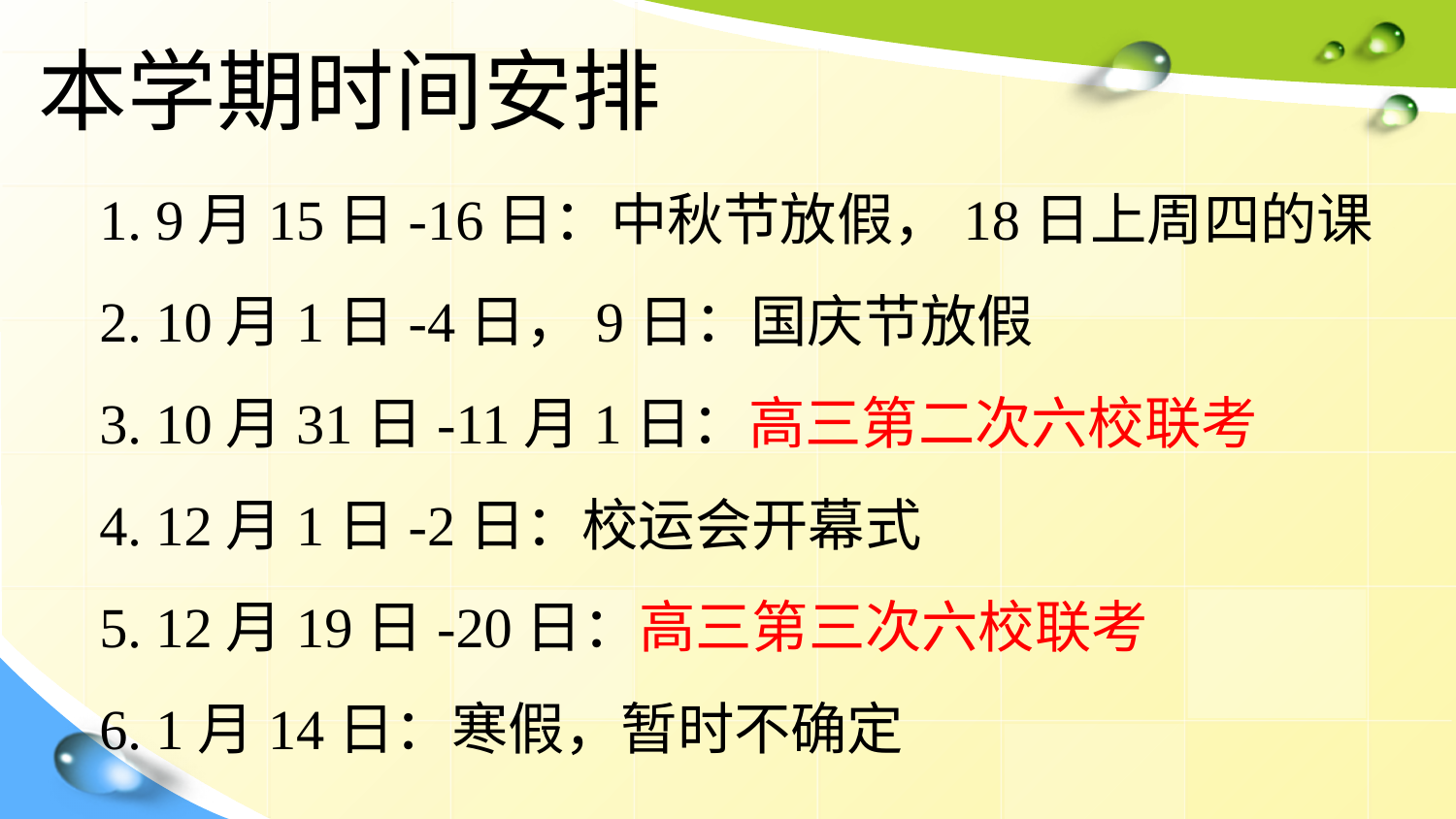

本学期时间安排
1. 9月15日-16日：中秋节放假，18日上周四的课
2. 10月1日-4日，9日：国庆节放假
3. 10月31日-11月1日：高三第二次六校联考
4. 12月1日-2日：校运会开幕式
5. 12月19日-20日：高三第三次六校联考
6. 1月14日：寒假，暂时不确定